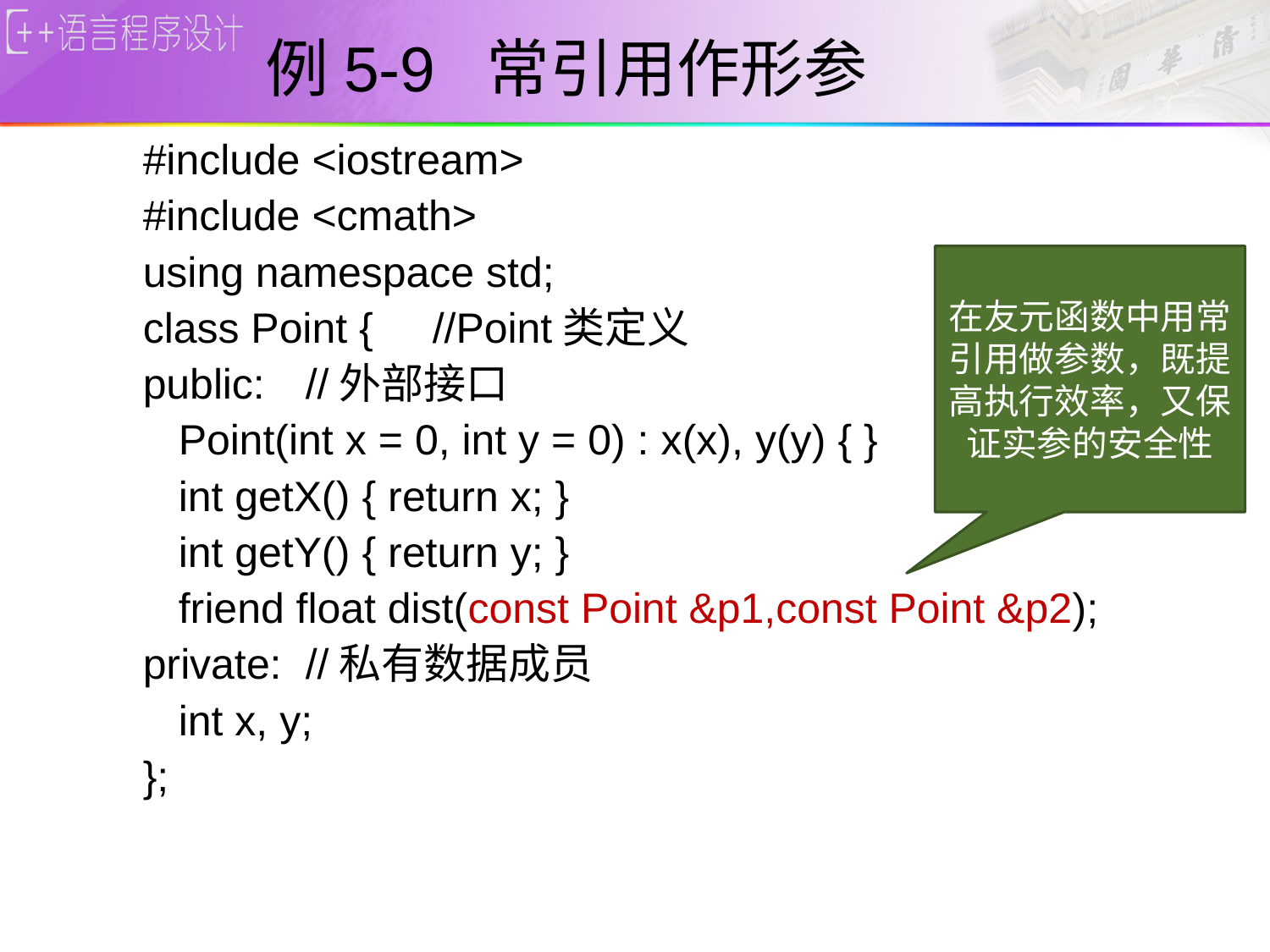

# 例5-9  常引用作形参
#include <iostream>
#include <cmath>
using namespace std;
class Point {	//Point类定义
public:	//外部接口
	Point(int x = 0, int y = 0) : x(x), y(y) { }
	int getX() { return x; }
	int getY() { return y; }
	friend float dist(const Point &p1,const Point &p2);
private:	//私有数据成员
	int x, y;
};
在友元函数中用常引用做参数，既提高执行效率，又保证实参的安全性